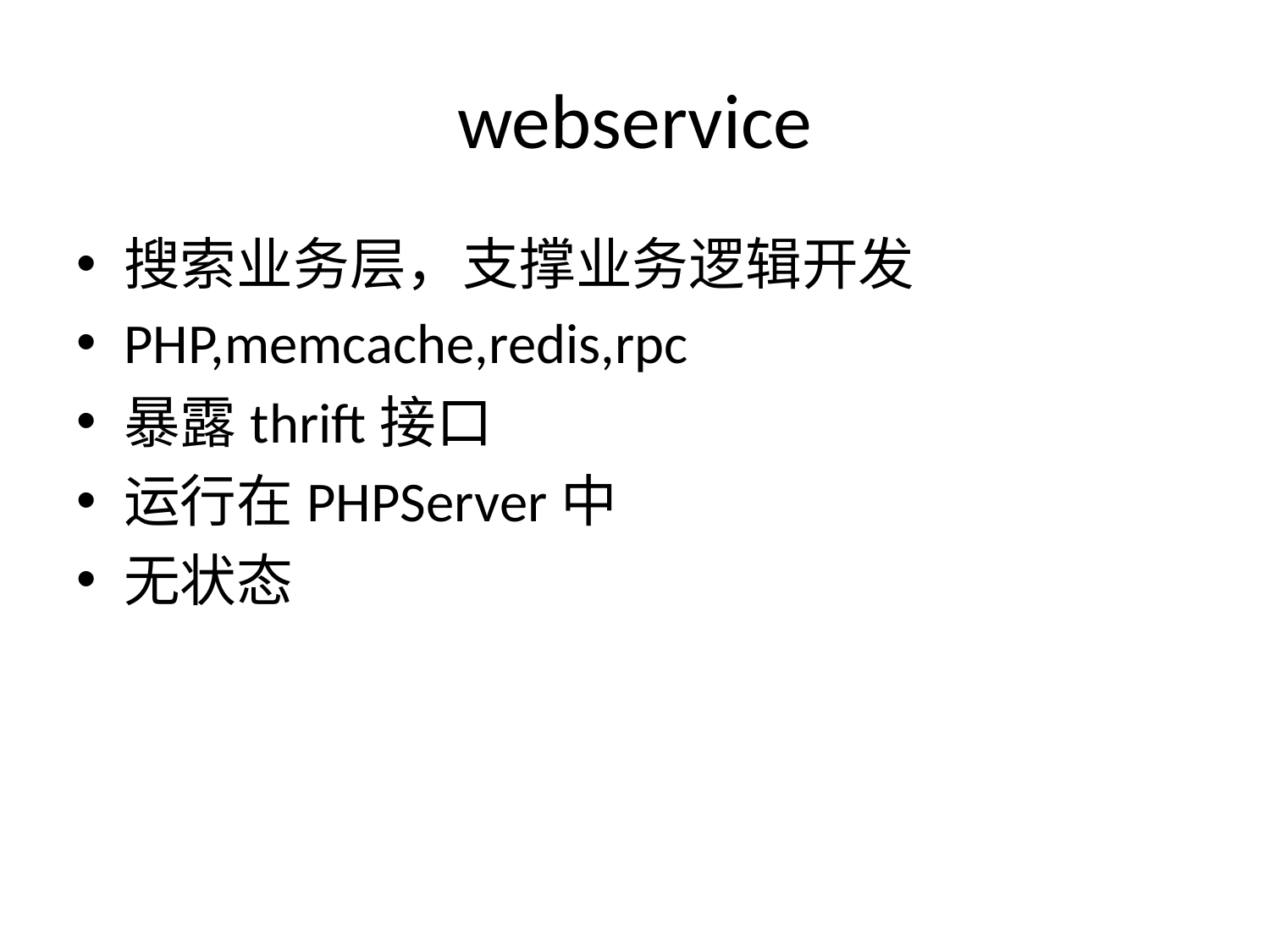

# webservice
搜索业务层，支撑业务逻辑开发
PHP,memcache,redis,rpc
暴露thrift接口
运行在PHPServer中
无状态